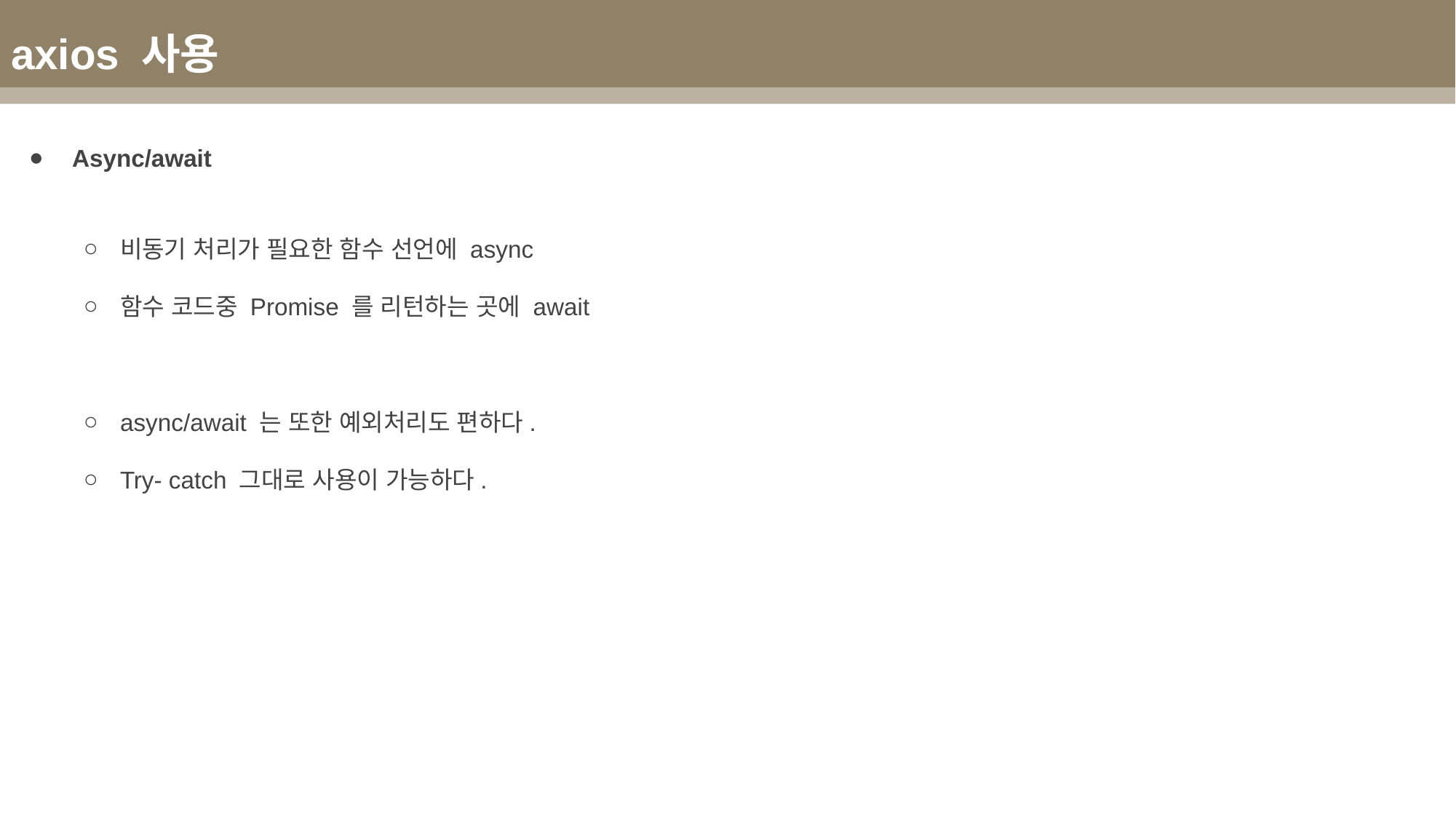

axios 사용
 Async/await

비동기 처리가 필요한 함수 선언에 async
함수 코드중 Promise 를 리턴하는 곳에 await

async/await 는 또한 예외처리도 편하다.
Try- catch 그대로 사용이 가능하다.